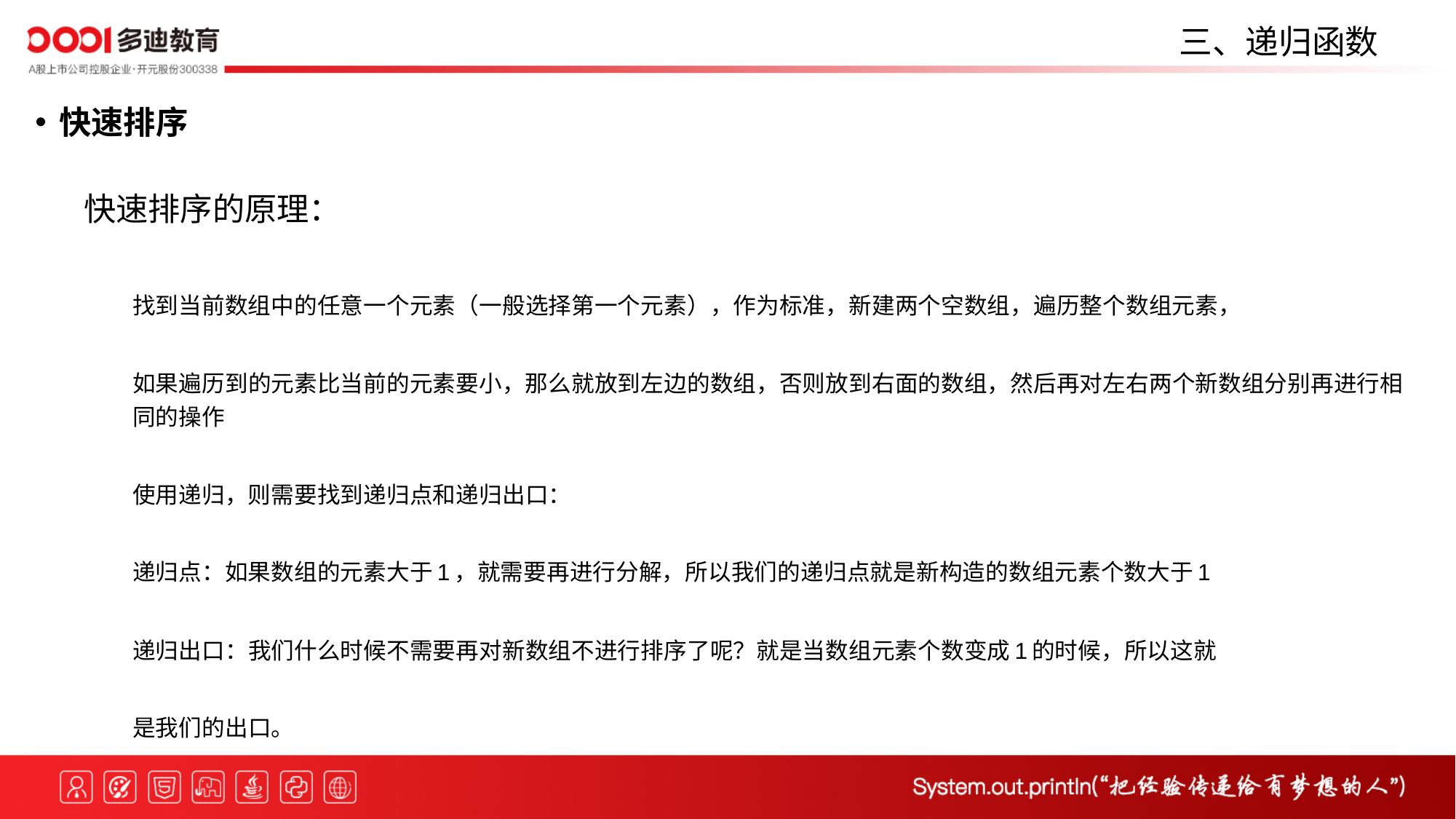

三、递归函数
快速排序

快速排序的原理：

找到当前数组中的任意一个元素（一般选择第一个元素），作为标准，新建两个空数组，遍历整个数组元素，

如果遍历到的元素比当前的元素要小，那么就放到左边的数组，否则放到右面的数组，然后再对左右两个新数组分别再进行相同的操作

使用递归，则需要找到递归点和递归出口：

递归点：如果数组的元素大于1，就需要再进行分解，所以我们的递归点就是新构造的数组元素个数大于1

递归出口：我们什么时候不需要再对新数组不进行排序了呢？就是当数组元素个数变成1的时候，所以这就

是我们的出口。